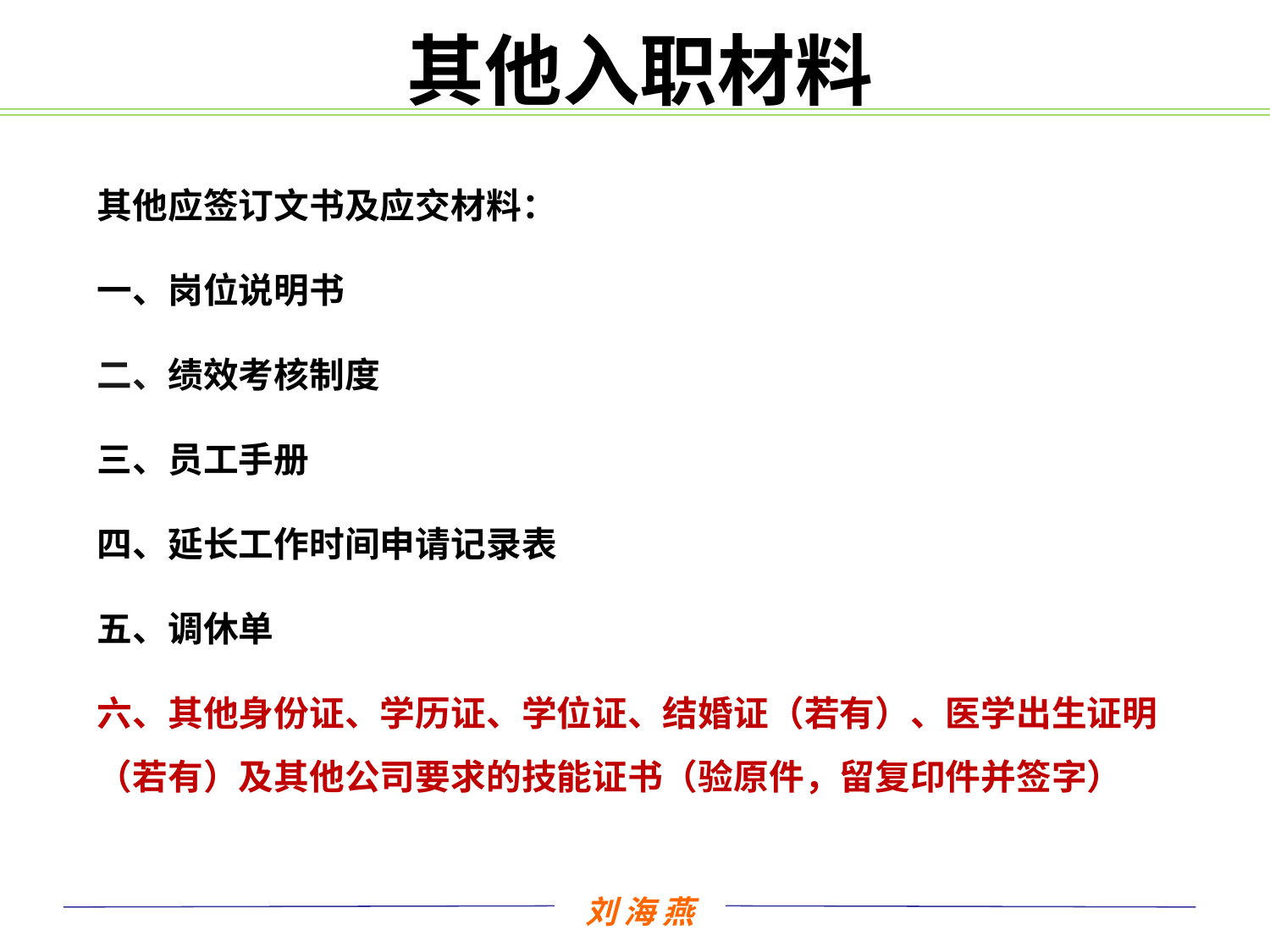

# 其他入职材料
其他应签订文书及应交材料：
一、岗位说明书
二、绩效考核制度
三、员工手册
四、延长工作时间申请记录表
五、调休单
六、其他身份证、学历证、学位证、结婚证（若有）、医学出生证明（若有）及其他公司要求的技能证书（验原件，留复印件并签字）